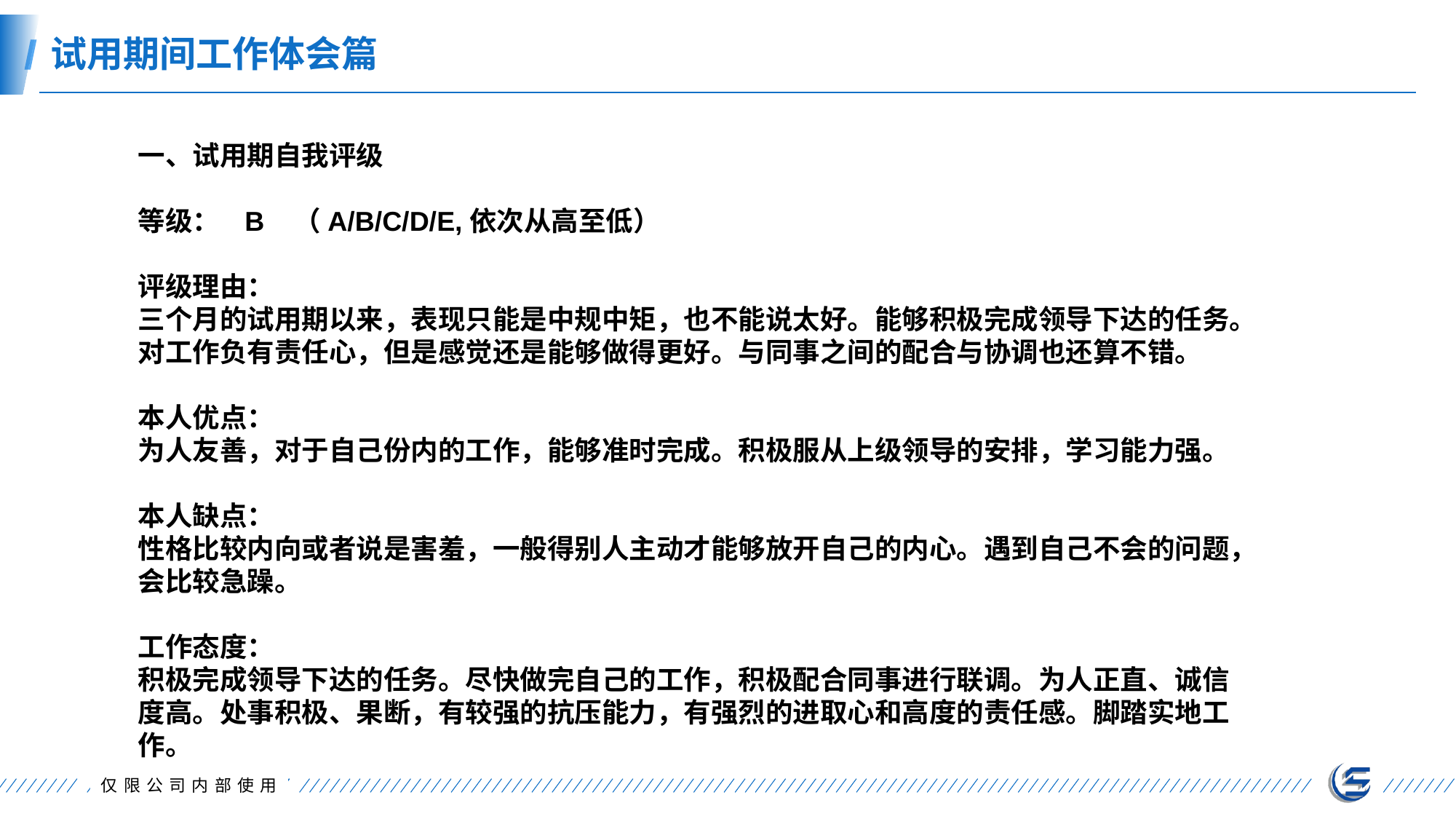

试用期间工作体会篇
一、试用期自我评级

等级：   B   （A/B/C/D/E,依次从高至低）

评级理由：
三个月的试用期以来，表现只能是中规中矩，也不能说太好。能够积极完成领导下达的任务。对工作负有责任心，但是感觉还是能够做得更好。与同事之间的配合与协调也还算不错。

本人优点：
为人友善，对于自己份内的工作，能够准时完成。积极服从上级领导的安排，学习能力强。

本人缺点：
性格比较内向或者说是害羞，一般得别人主动才能够放开自己的内心。遇到自己不会的问题，会比较急躁。

工作态度：
积极完成领导下达的任务。尽快做完自己的工作，积极配合同事进行联调。为人正直、诚信度高。处事积极、果断，有较强的抗压能力，有强烈的进取心和高度的责任感。脚踏实地工作。